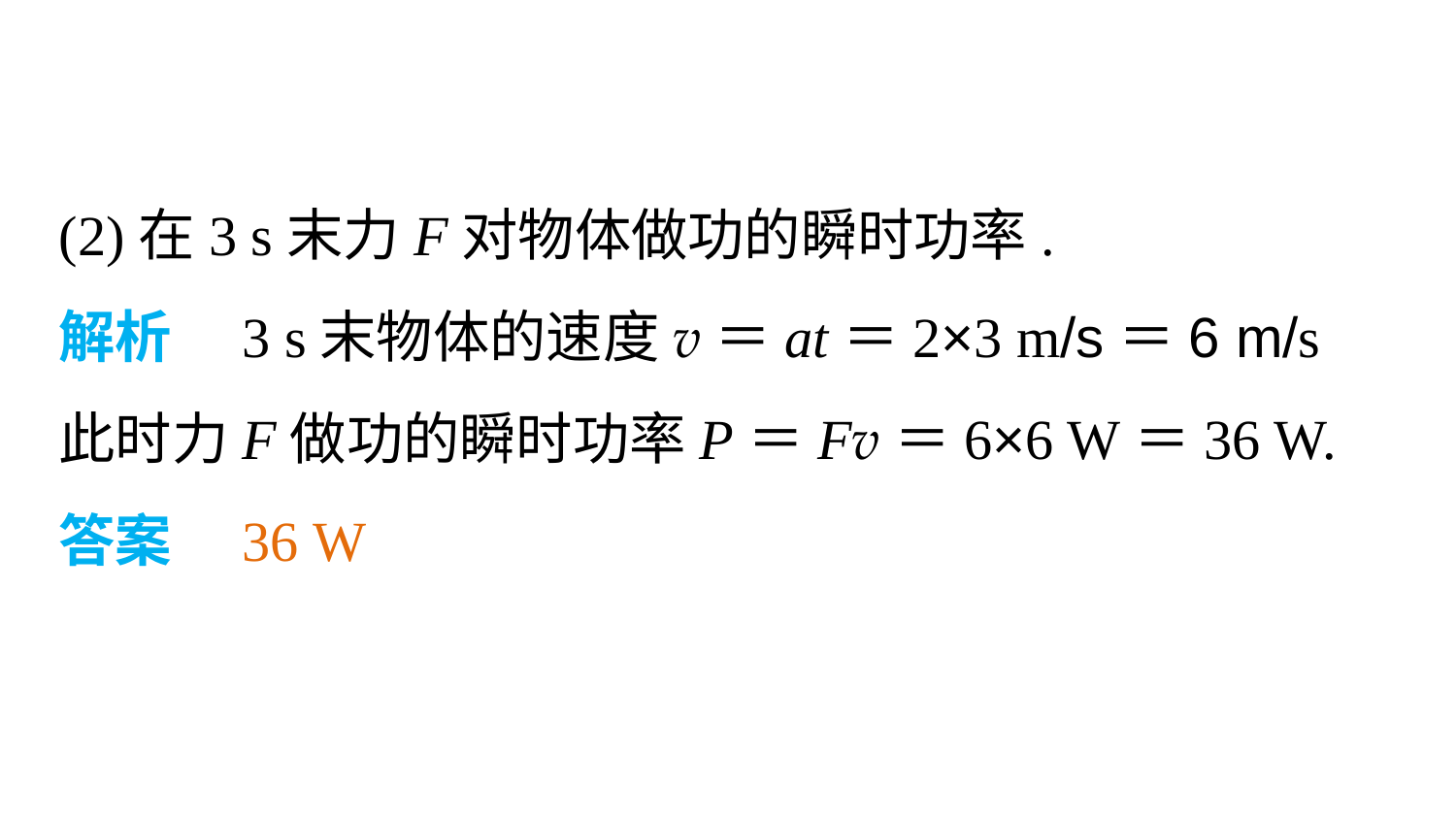

(2)在3 s末力F对物体做功的瞬时功率.
解析　3 s末物体的速度v＝at＝2×3 m/s＝6 m/s
此时力F做功的瞬时功率P＝Fv＝6×6 W＝36 W.
答案　36 W